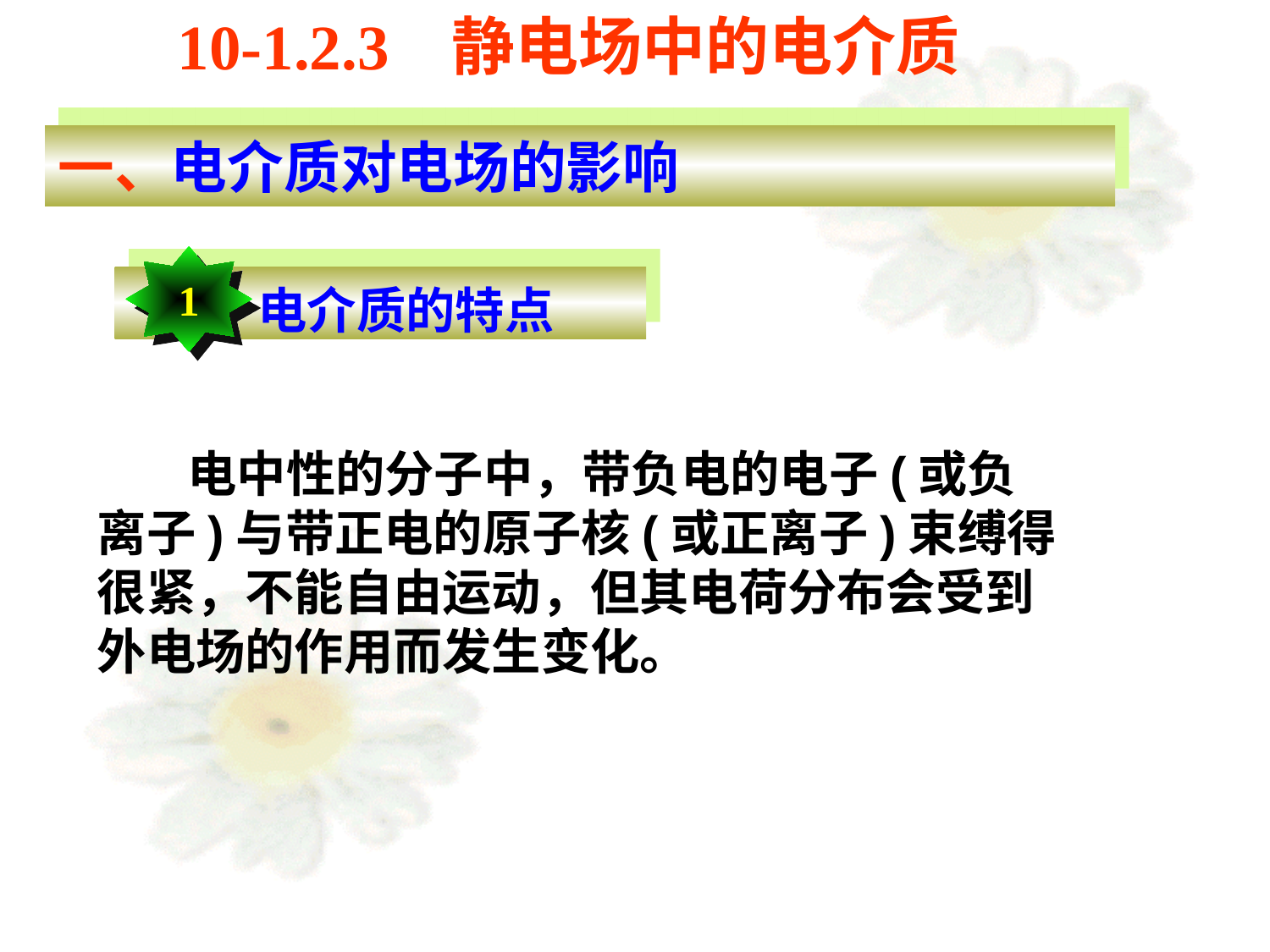

10-1.2.3   静电场中的电介质
一、电介质对电场的影响
1
        电介质的特点
       电中性的分子中，带负电的电子(或负离子)与带正电的原子核(或正离子)束缚得很紧，不能自由运动，但其电荷分布会受到外电场的作用而发生变化。